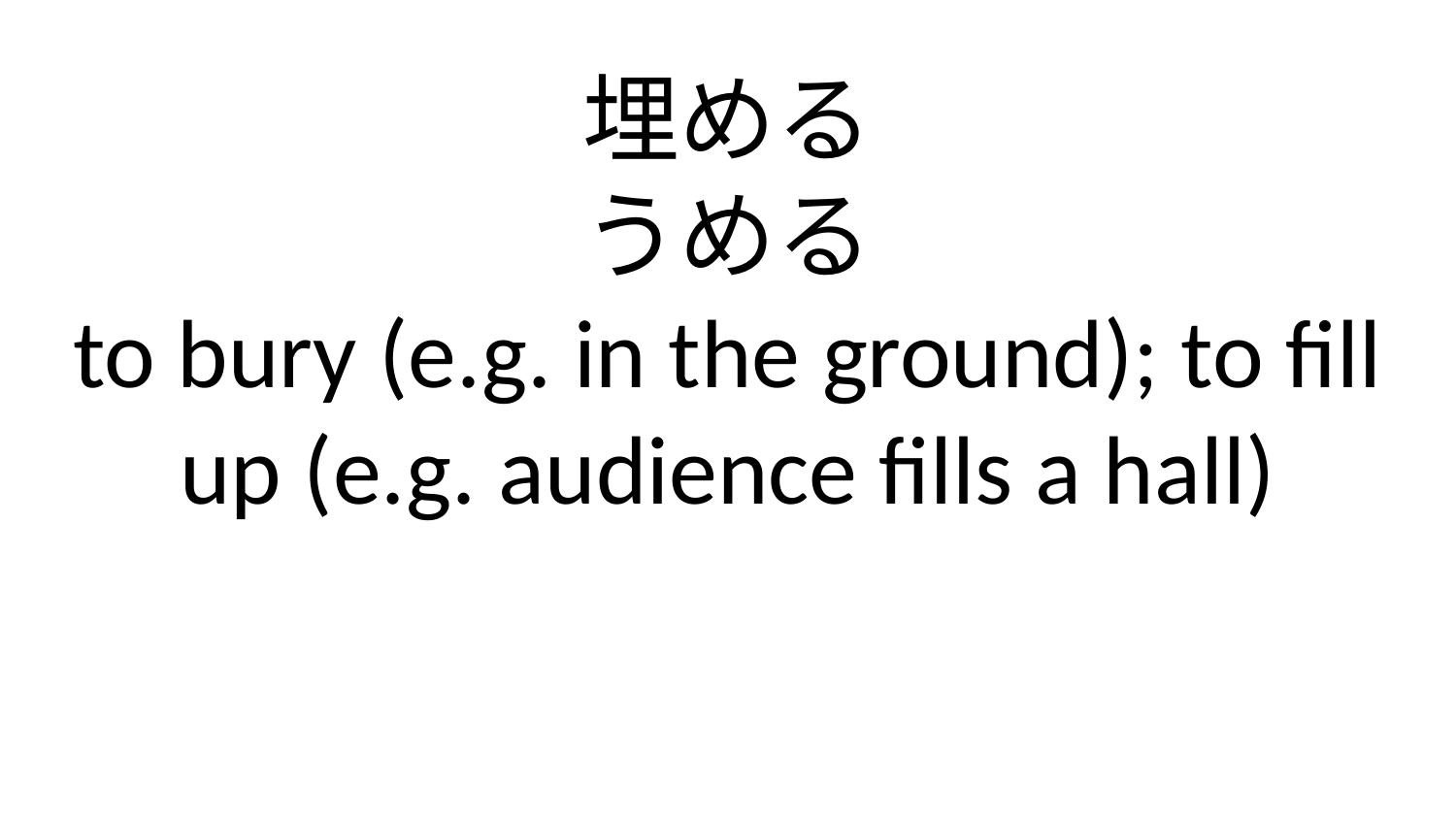

埋める
うめる
to bury (e.g. in the ground); to fill up (e.g. audience fills a hall)